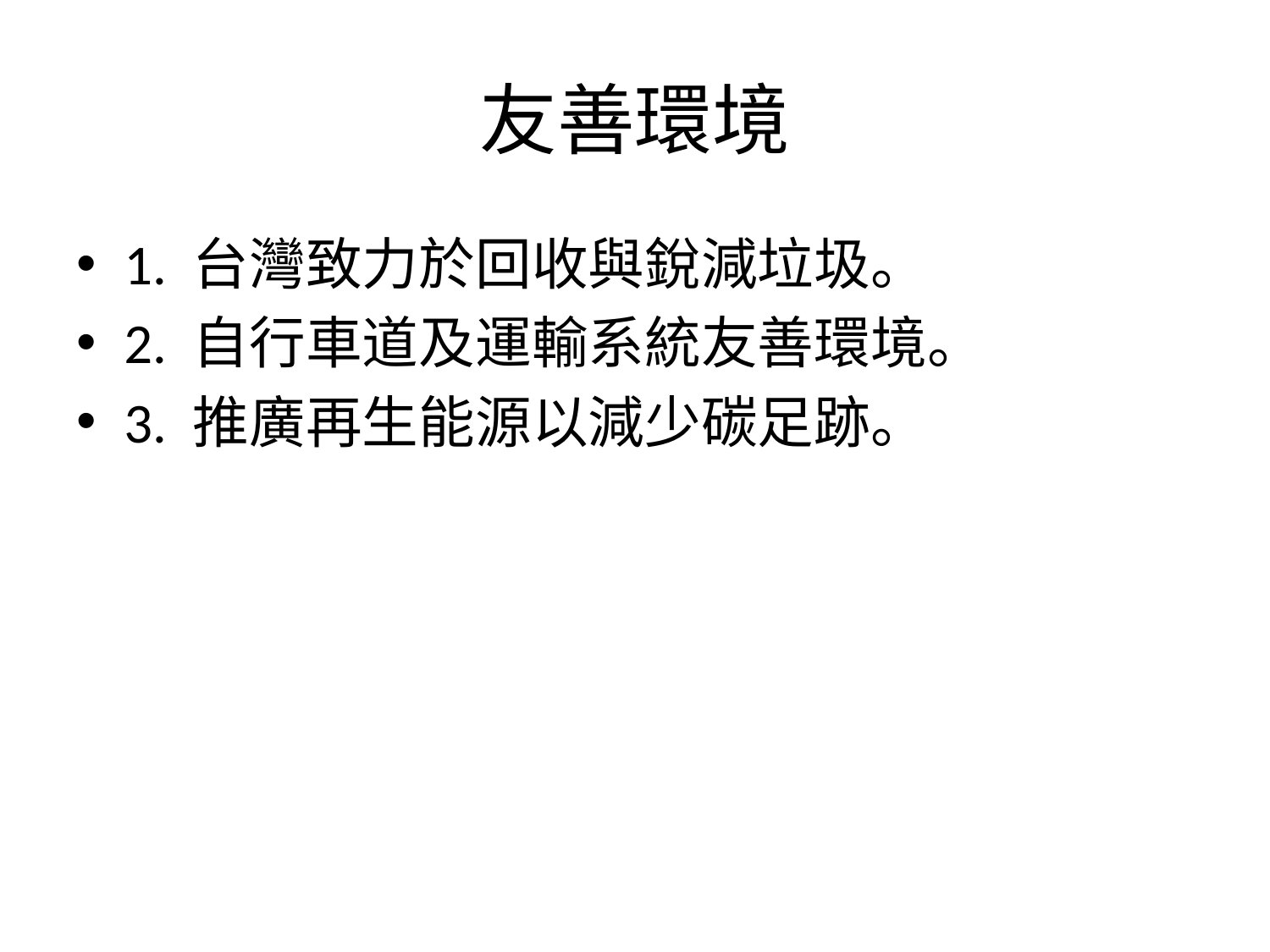

# 友善環境
1. 台灣致力於回收與銳減垃圾。
2. 自行車道及運輸系統友善環境。
3. 推廣再生能源以減少碳足跡。